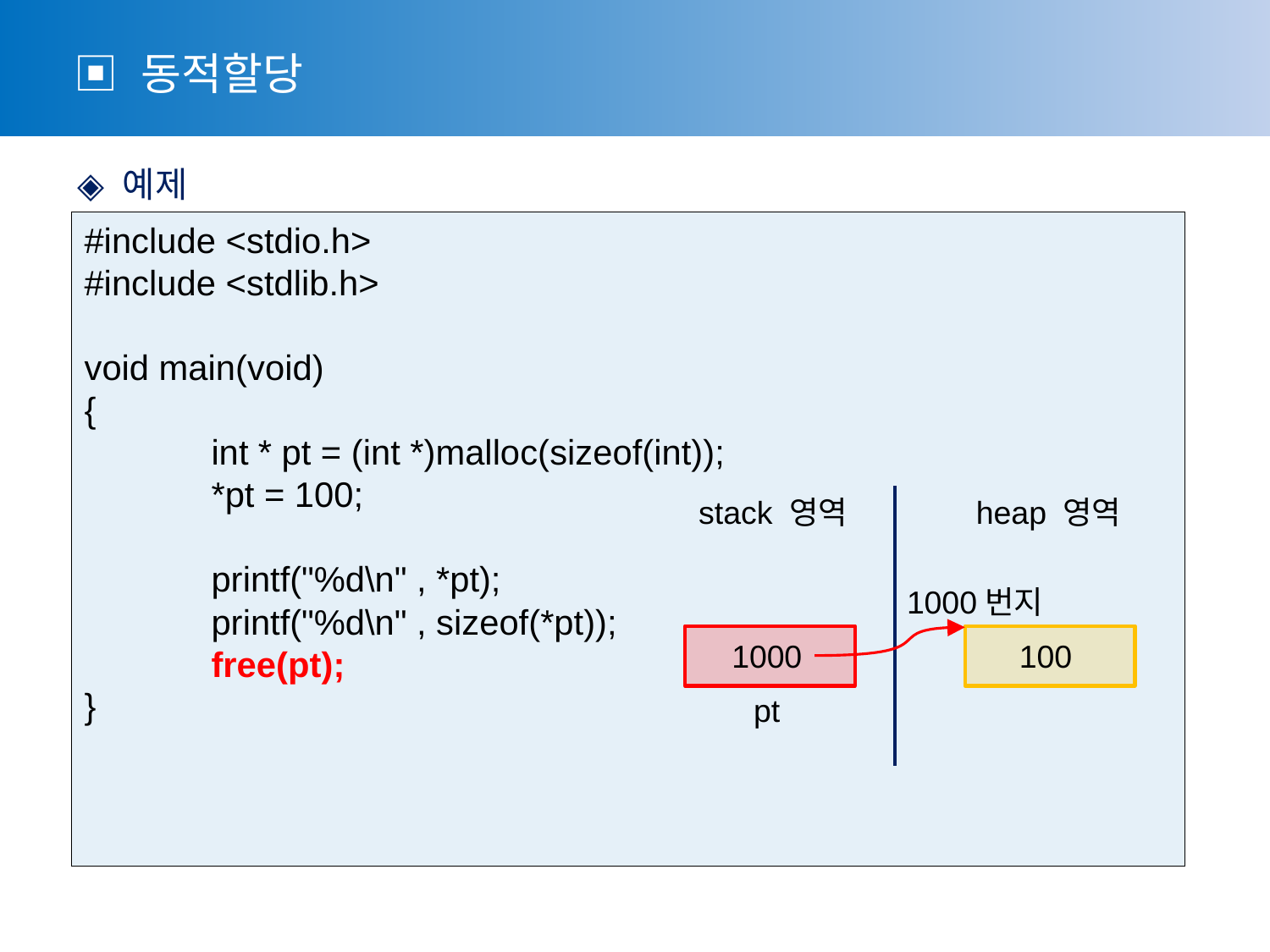

▣ 동적할당
 ◈ 예제
#include <stdio.h>
#include <stdlib.h>

void main(void)
{
	int * pt = (int *)malloc(sizeof(int));
	*pt = 100;

	printf("%d\n" , *pt);
	printf("%d\n" , sizeof(*pt));
	free(pt);
}
stack 영역
heap 영역
1000번지

pt

1000
100